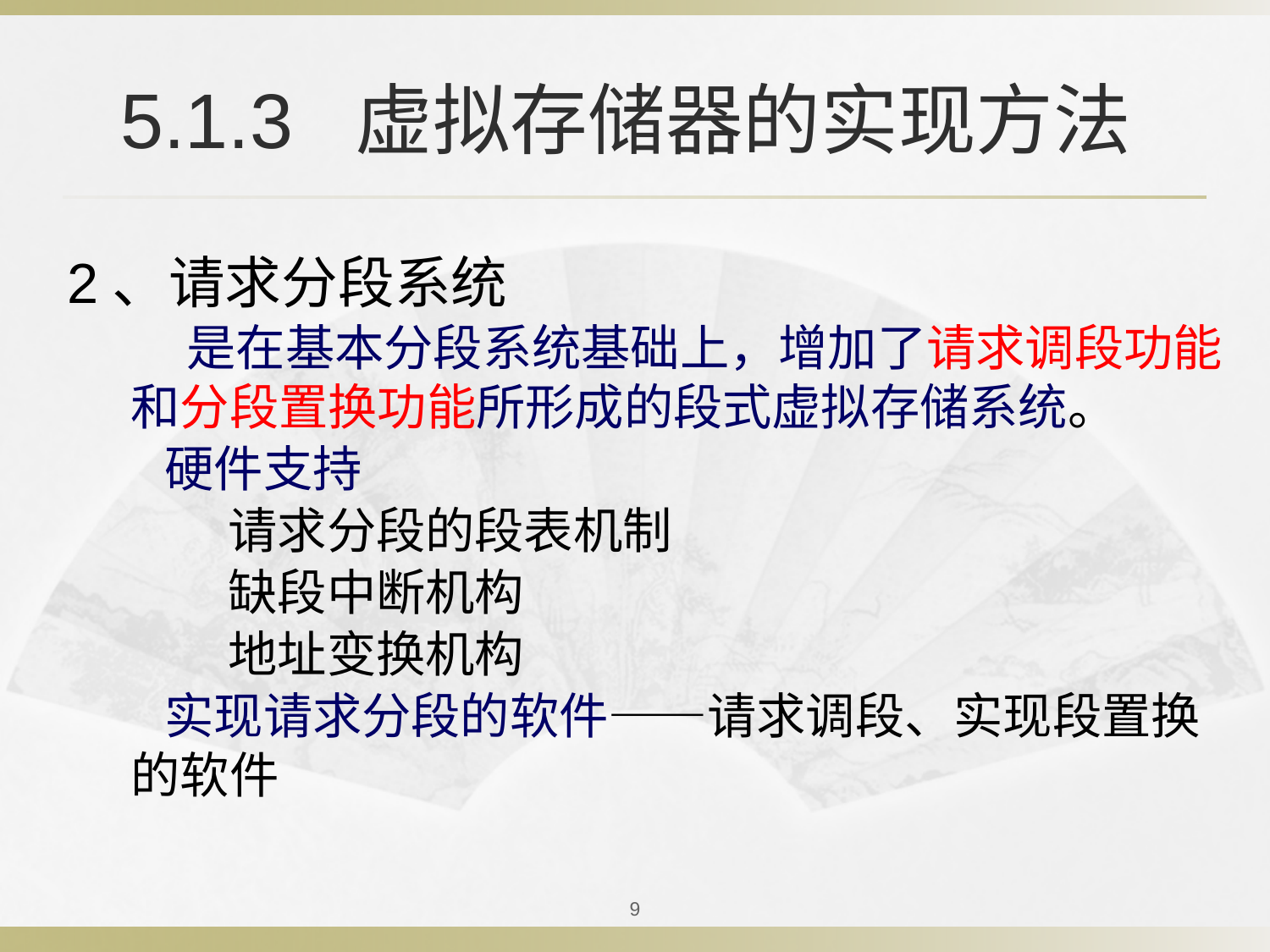

# 5.1.3  虚拟存储器的实现方法
2、请求分段系统
    是在基本分段系统基础上，增加了请求调段功能和分段置换功能所形成的段式虚拟存储系统。
  硬件支持
  请求分段的段表机制
  缺段中断机构
  地址变换机构
  实现请求分段的软件——请求调段、实现段置换的软件
9